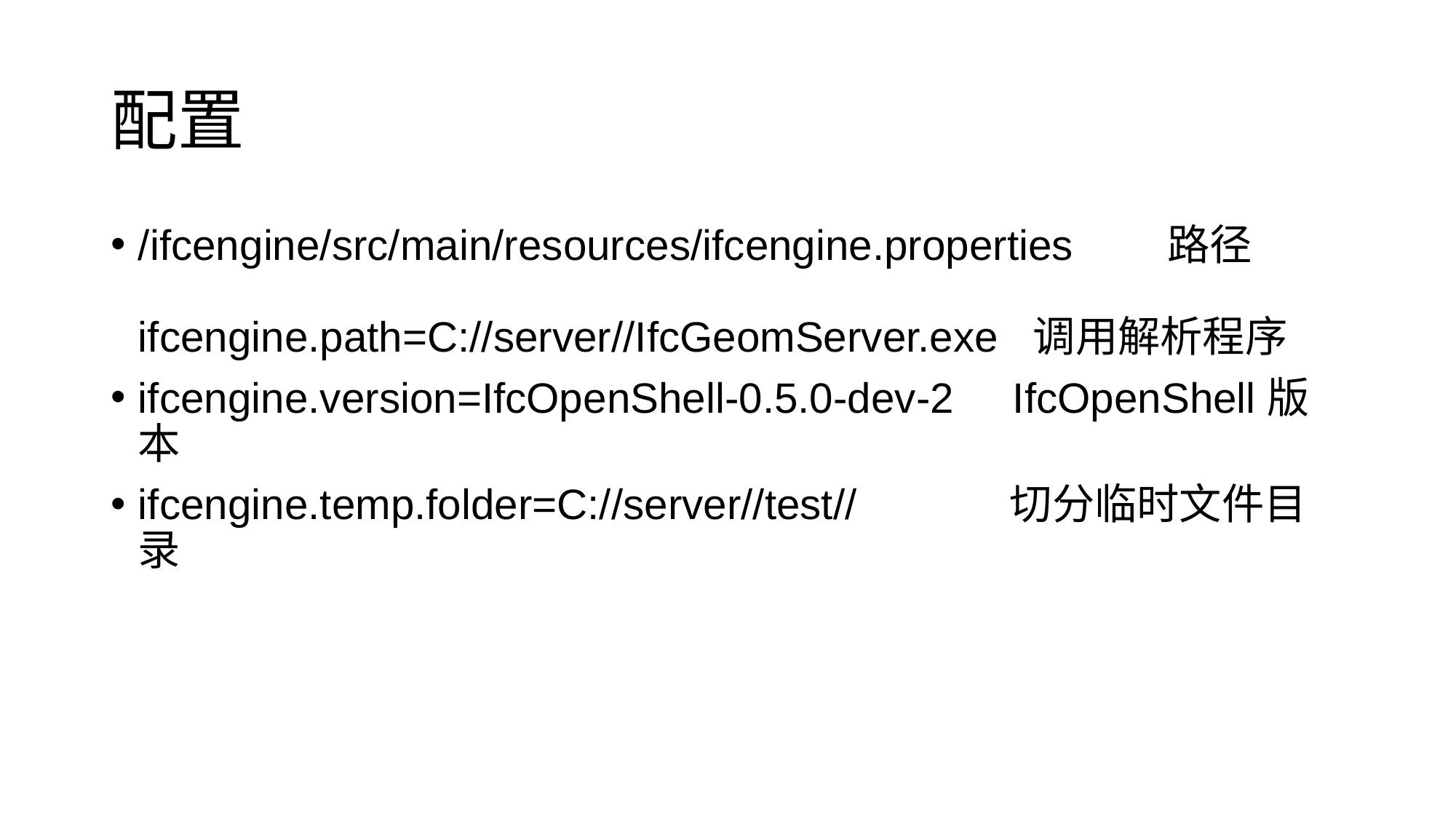

# 配置
/ifcengine/src/main/resources/ifcengine.properties       路径
ifcengine.path=C://server//IfcGeomServer.exe  调用解析程序
ifcengine.version=IfcOpenShell-0.5.0-dev-2     IfcOpenShell版本
ifcengine.temp.folder=C://server//test//            切分临时文件目录